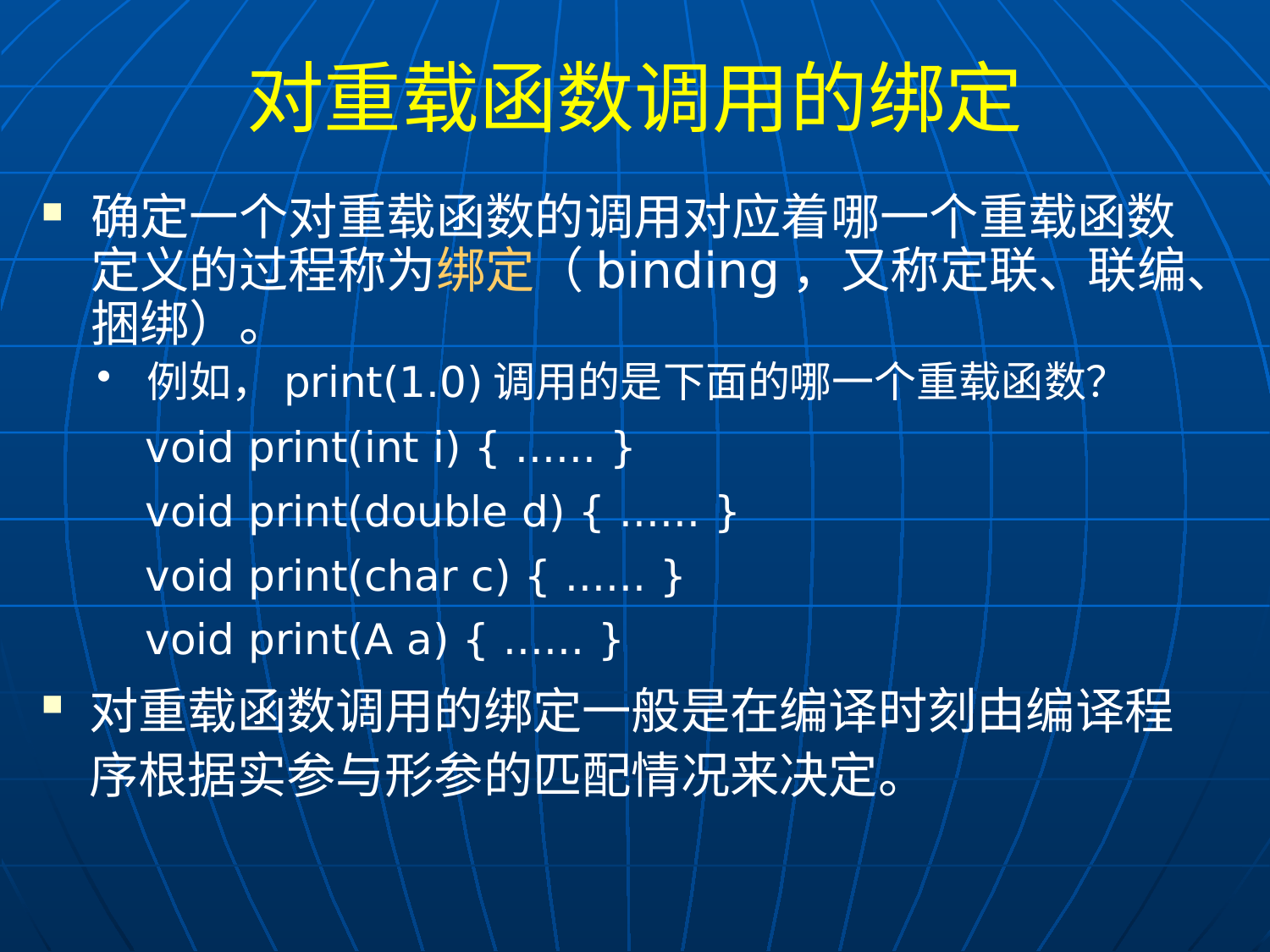

# 对重载函数调用的绑定
确定一个对重载函数的调用对应着哪一个重载函数定义的过程称为绑定（binding，又称定联、联编、捆绑）。
例如，print(1.0)调用的是下面的哪一个重载函数？
   void print(int i) { ...... }
   void print(double d) { ...... }
   void print(char c) { ...... }
   void print(A a) { ...... }
对重载函数调用的绑定一般是在编译时刻由编译程序根据实参与形参的匹配情况来决定。